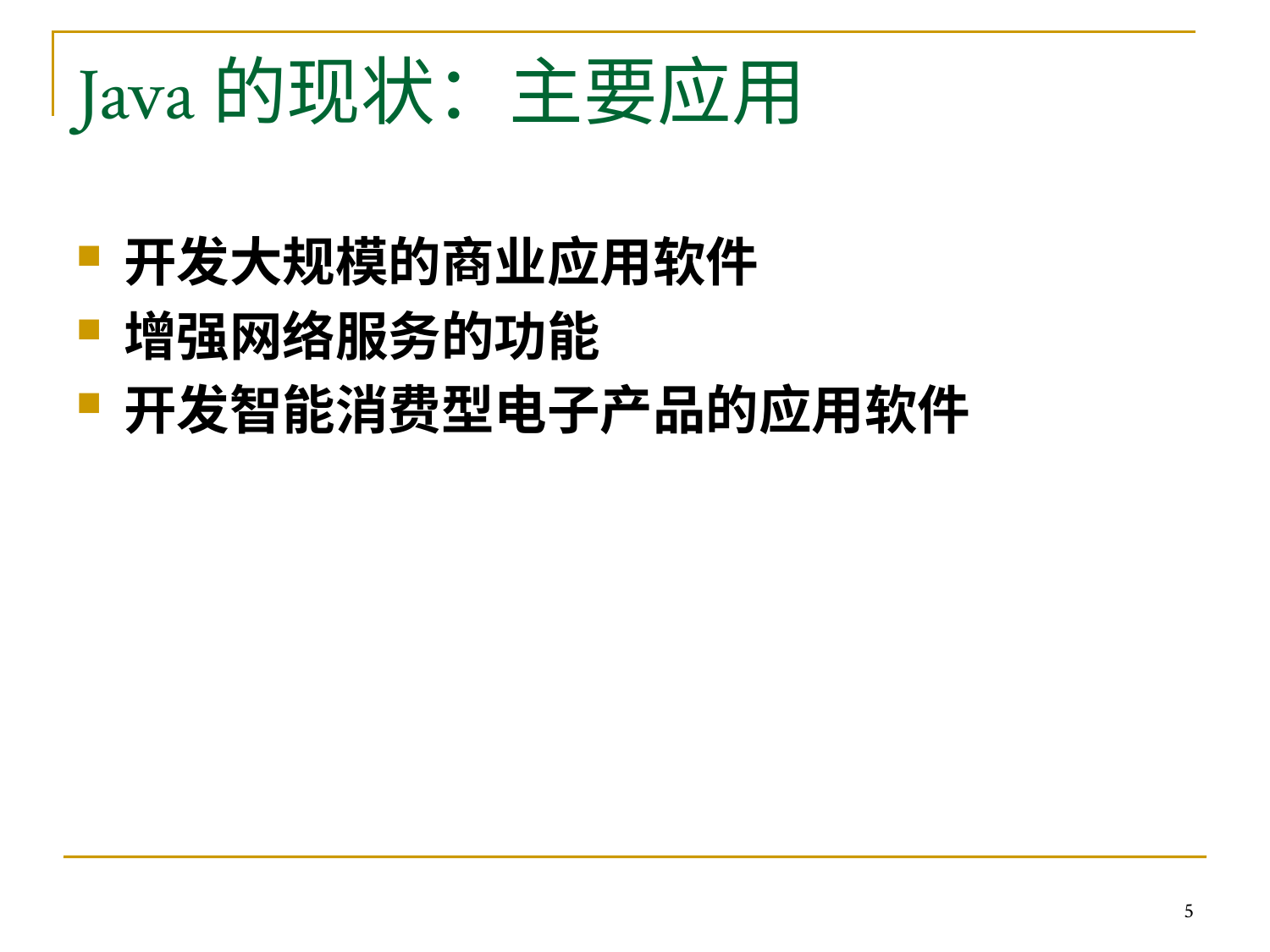

# Java的现状：主要应用
开发大规模的商业应用软件
增强网络服务的功能
开发智能消费型电子产品的应用软件
5